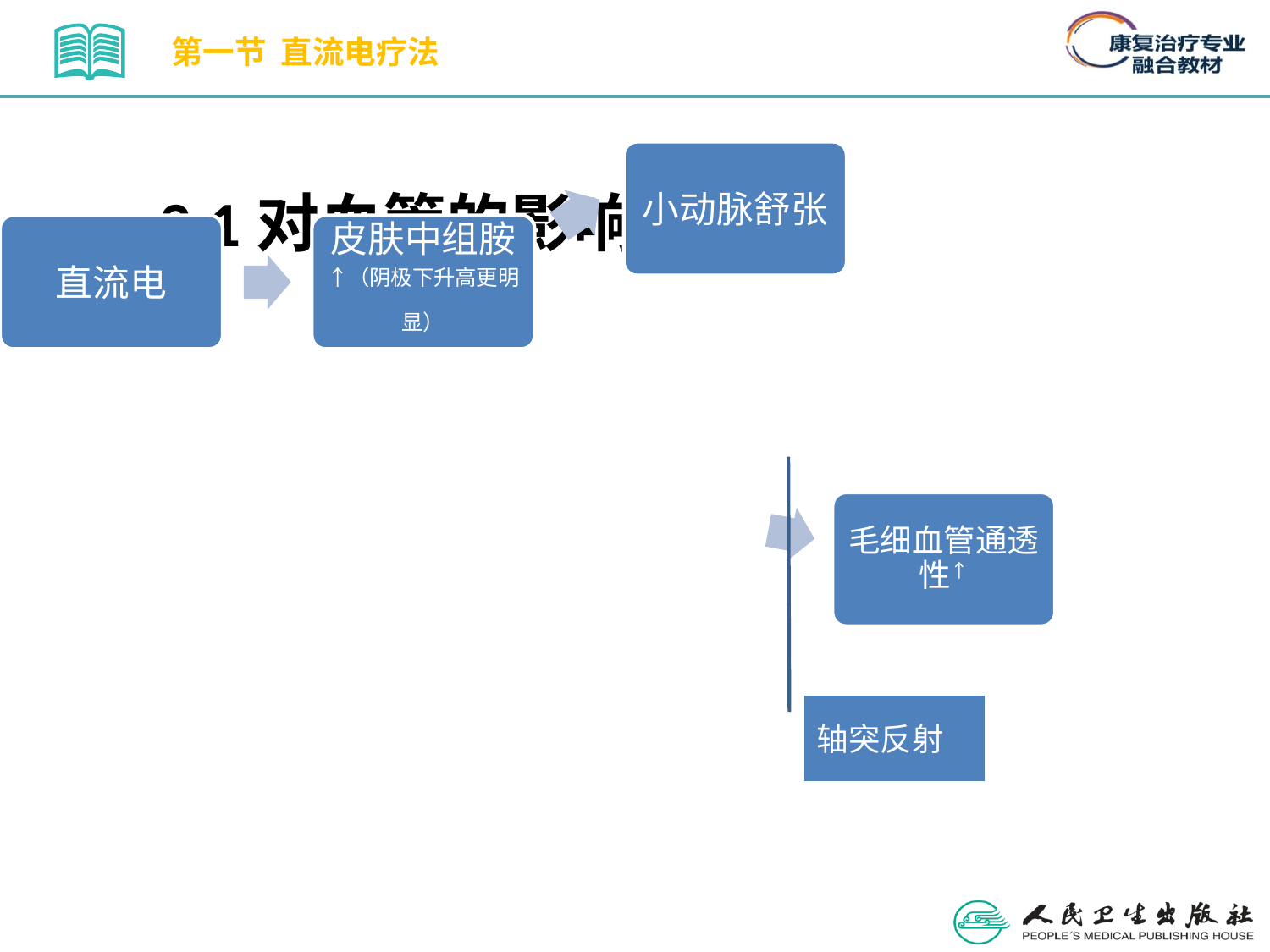

第一节  直流电疗法
2.1对血管的影响
直流电

皮肤中组胺↑（阴极下升高更明显）

小动脉舒张

毛细血管通透性↑

轴突反射